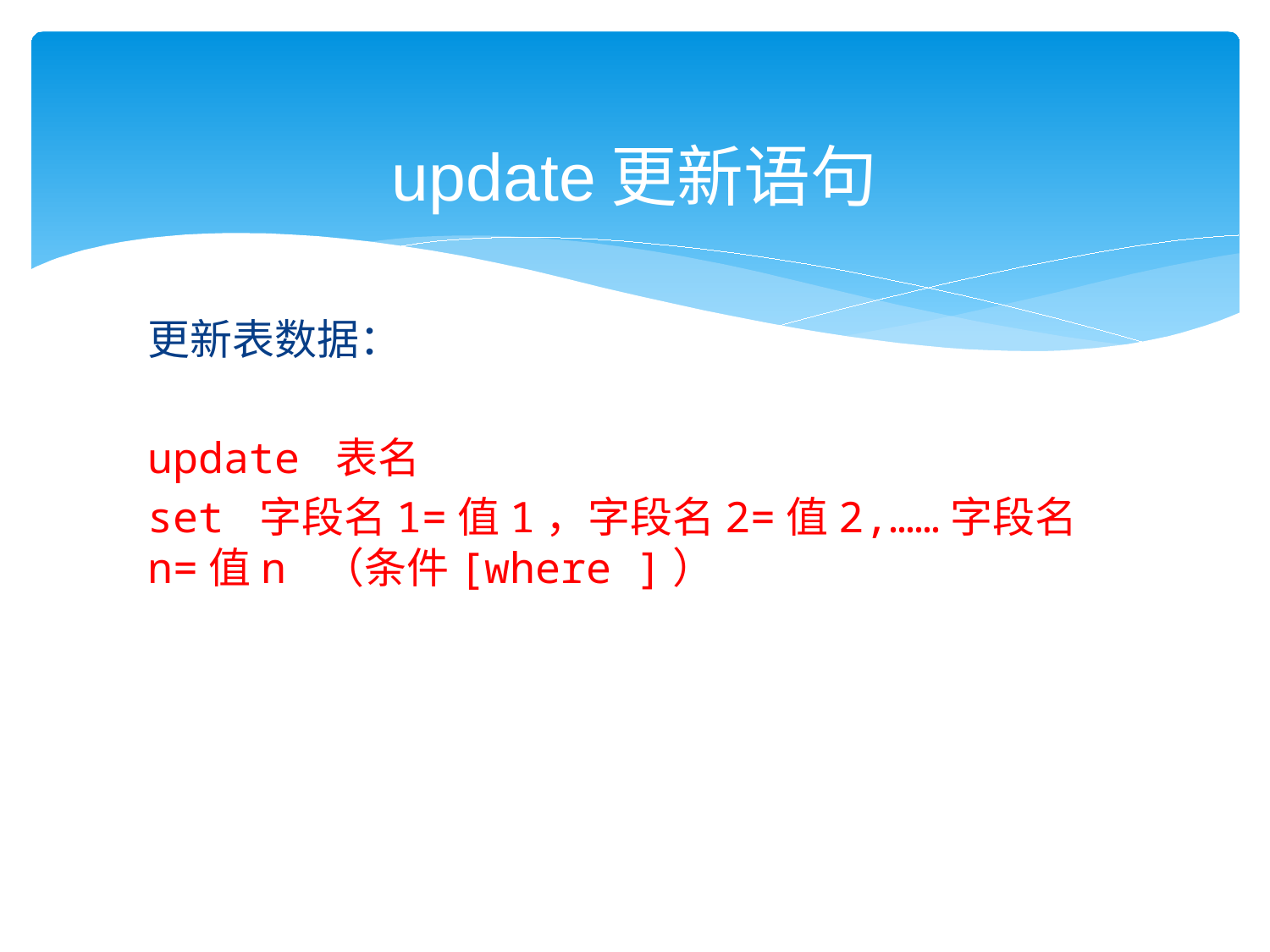

# update更新语句
更新表数据：

update 表名
set 字段名1=值1，字段名2=值2,……字段名n=值n （条件[where ]）